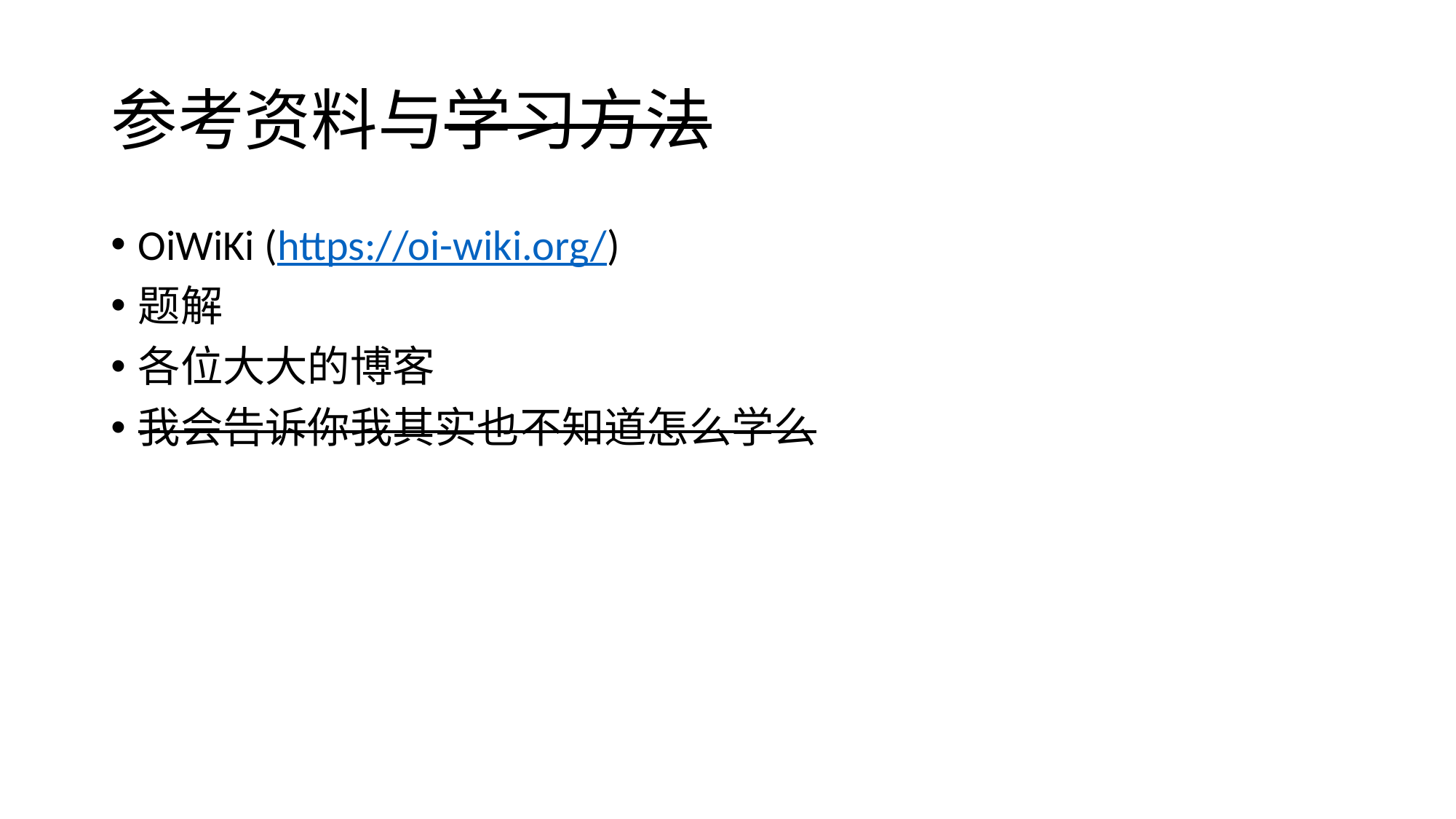

# 参考资料与学习方法
OiWiKi (https://oi-wiki.org/)
题解
各位大大的博客
我会告诉你我其实也不知道怎么学么